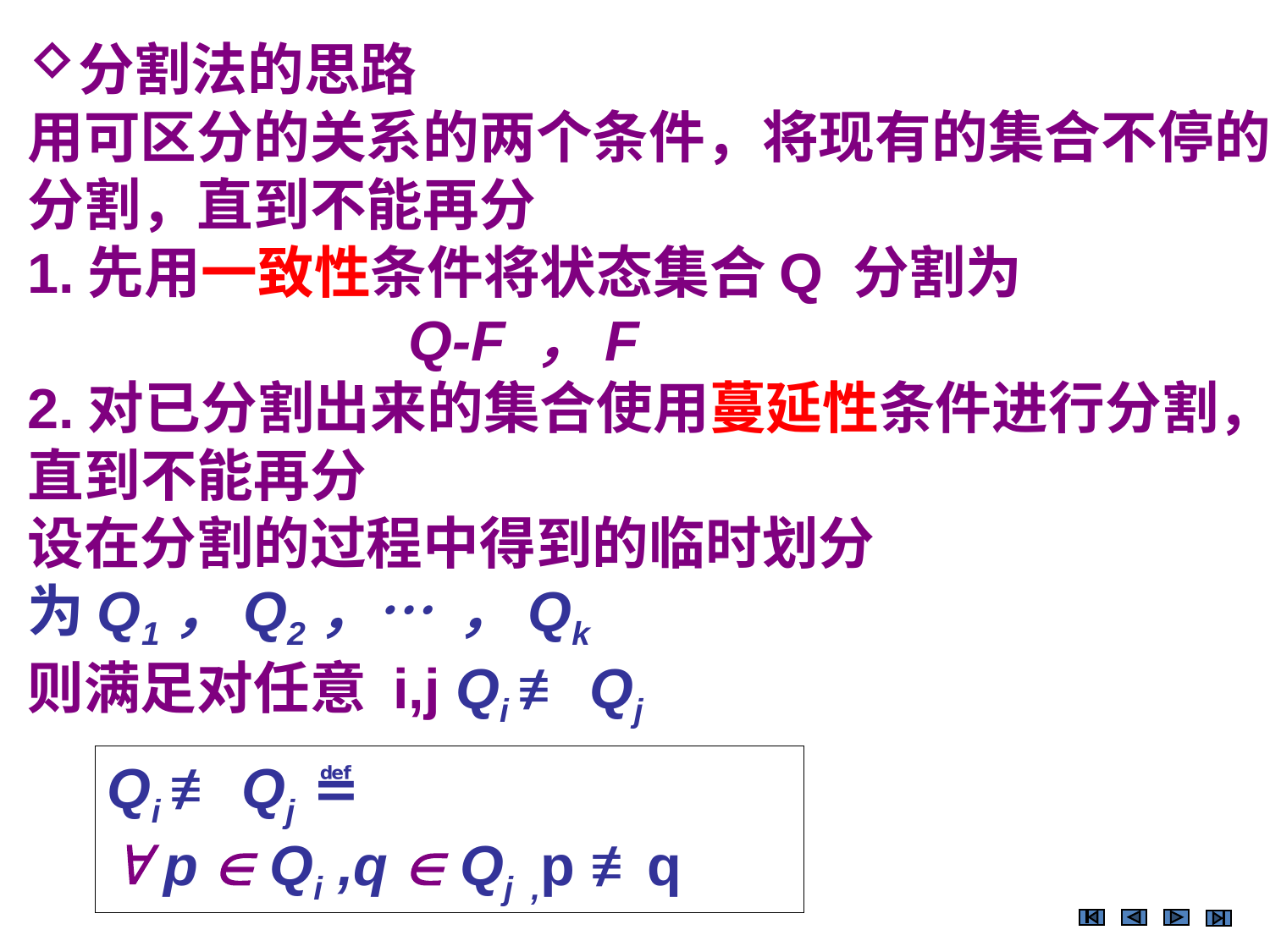

分割法的思路
用可区分的关系的两个条件，将现有的集合不停的分割，直到不能再分
1.先用一致性条件将状态集合Q 分割为
			Q-F ，F
2.对已分割出来的集合使用蔓延性条件进行分割，直到不能再分
设在分割的过程中得到的临时划分
为Q1，Q2，…  ，Qk
则满足对任意 i,j Qi ≢ Qj

Qi ≢ Qj  ≝
∀ p ∈ Qi ,q ∈ Qj  ,p ≢q